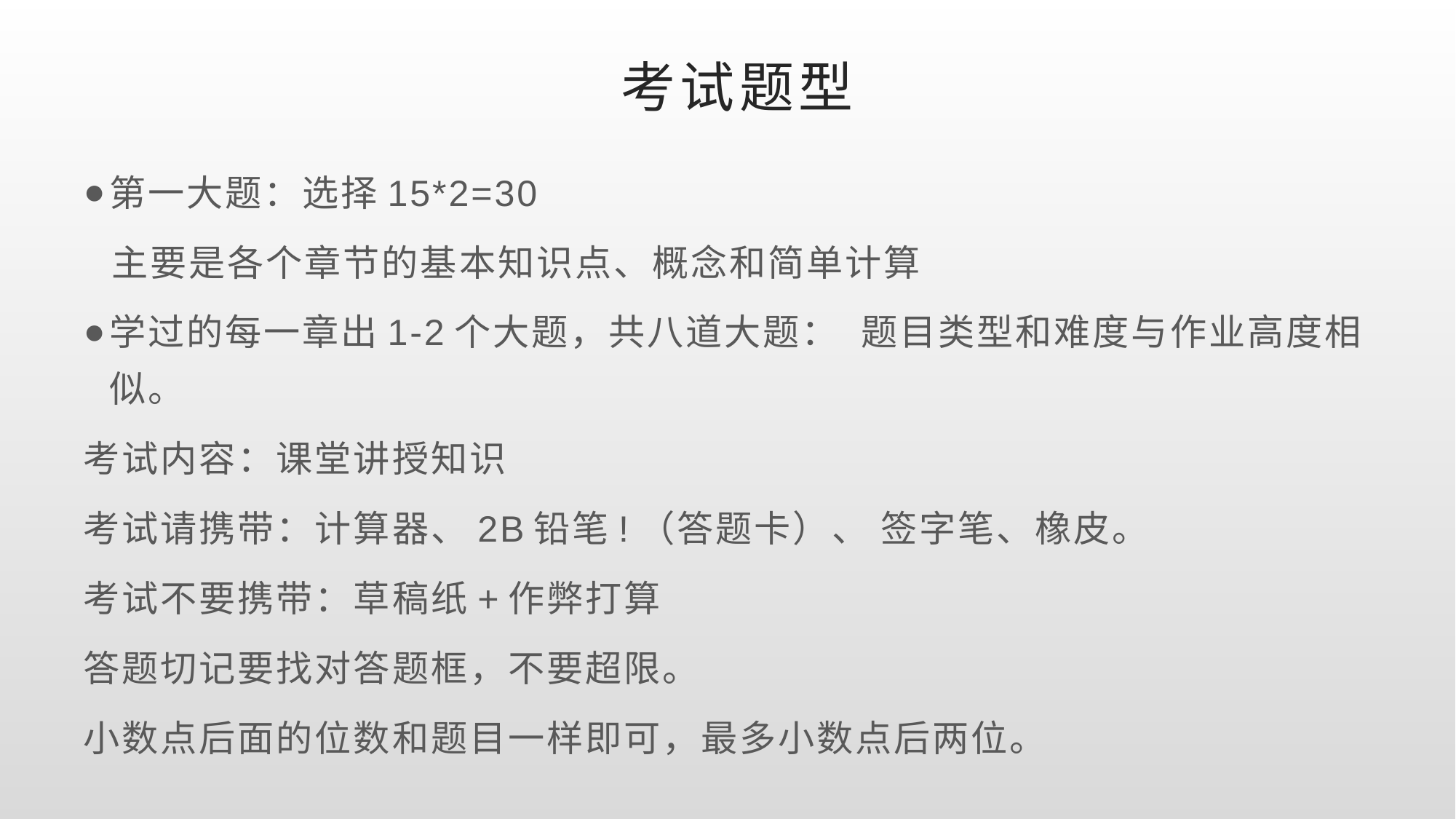

# 考试题型
第一大题：选择15*2=30
  主要是各个章节的基本知识点、概念和简单计算
学过的每一章出1-2个大题，共八道大题：  题目类型和难度与作业高度相似。
考试内容：课堂讲授知识
考试请携带：计算器、2B铅笔!（答题卡）、 签字笔、橡皮。
考试不要携带：草稿纸+作弊打算
答题切记要找对答题框，不要超限。
小数点后面的位数和题目一样即可，最多小数点后两位。